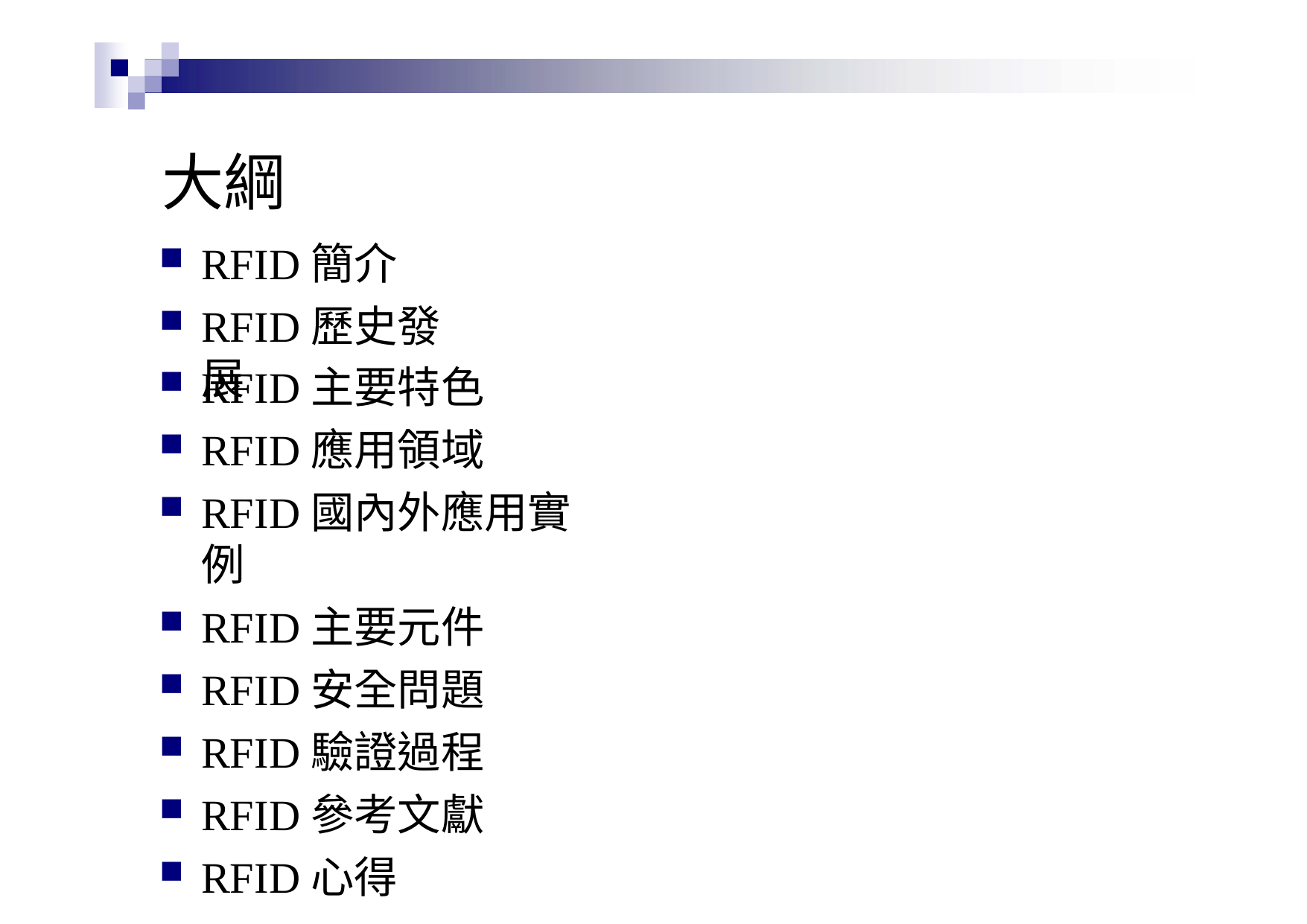

大綱
RFID簡介
# RFID歷史發展
RFID主要特色
RFID應用領域
RFID國內外應用實例
RFID主要元件
RFID安全問題
RFID驗證過程
RFID參考文獻
RFID心得